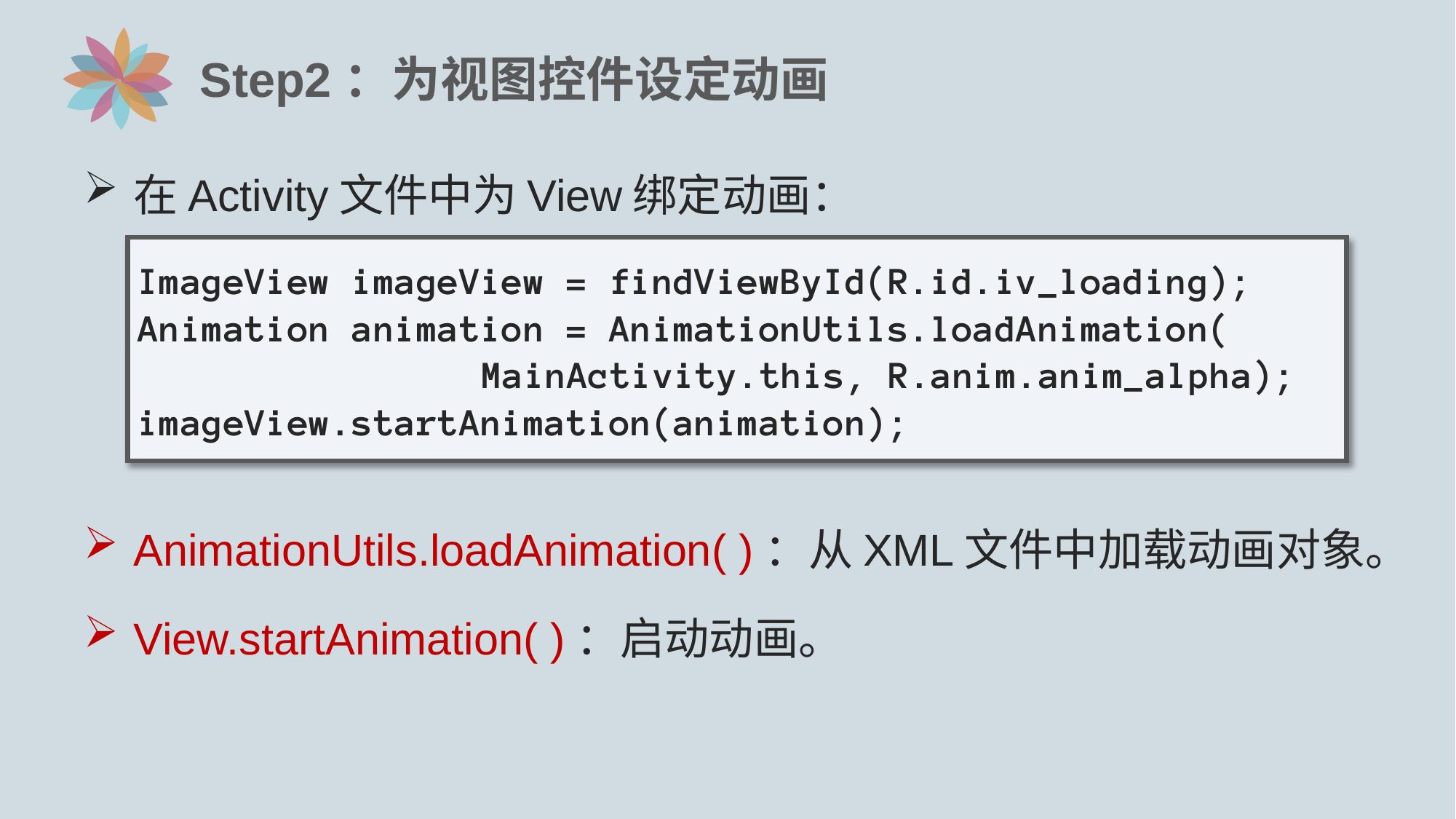

# Step2：为视图控件设定动画
在Activity文件中为View绑定动画：

AnimationUtils.loadAnimation( )：从XML文件中加载动画对象。
View.startAnimation( )：启动动画。
ImageView imageView = findViewById(R.id.iv_loading);
Animation animation = AnimationUtils.loadAnimation(
                MainActivity.this, R.anim.anim_alpha);
imageView.startAnimation(animation);